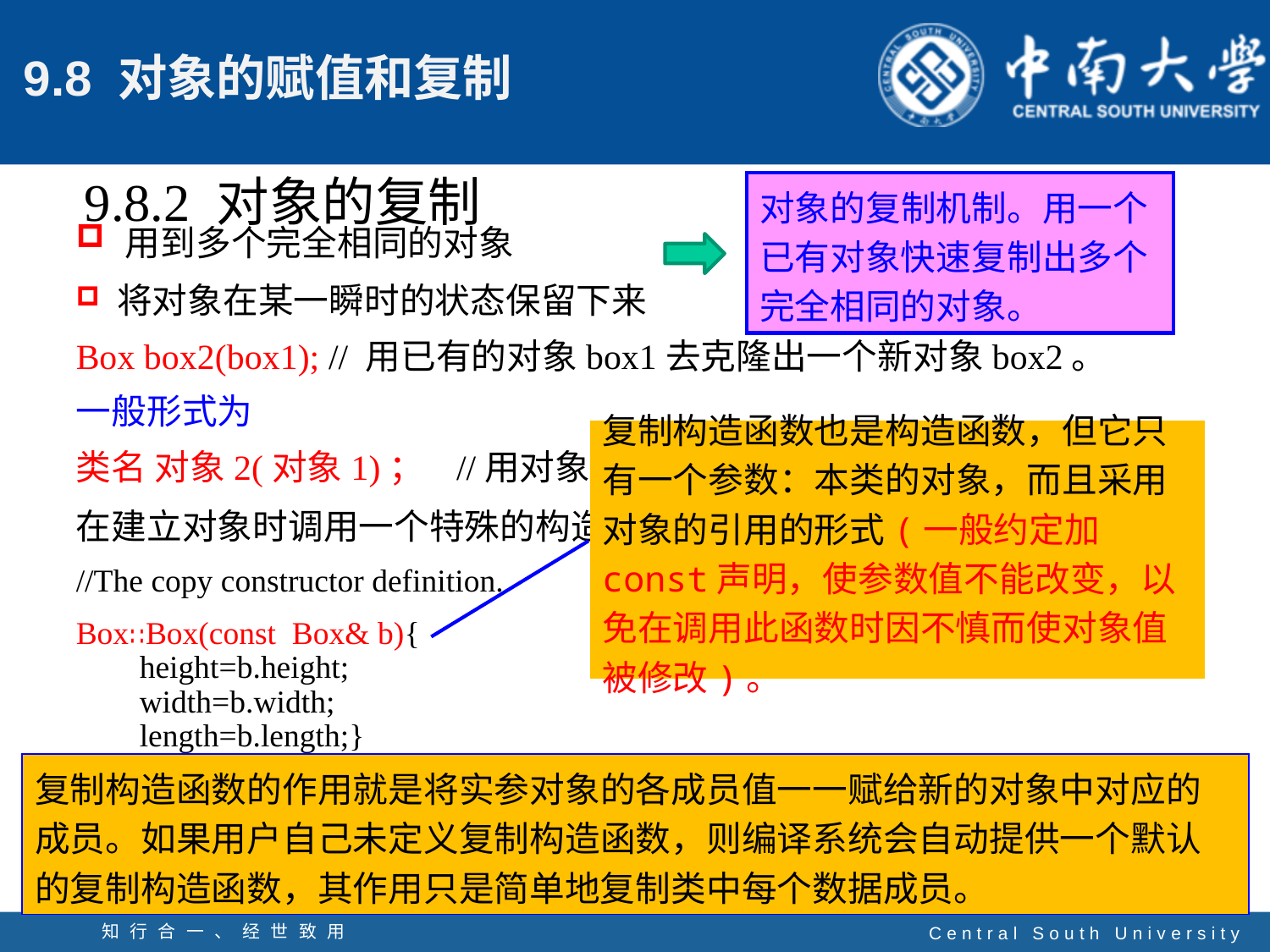

9.8.2 对象的复制
对象的复制机制。用一个已有对象快速复制出多个完全相同的对象。
 用到多个完全相同的对象
 将对象在某一瞬时的状态保留下来
Box box2(box1); // 用已有的对象box1去克隆出一个新对象box2。
一般形式为
类名 对象2(对象1)；   //用对象1复制出对象2。
在建立对象时调用一个特殊的构造函数——复制构造函数。
//The copy constructor definition.
Box∷Box(const  Box& b){
height=b.height;
width=b.width;
length=b.length;}

复制构造函数也是构造函数，但它只有一个参数：本类的对象，而且采用对象的引用的形式(一般约定加const声明，使参数值不能改变，以免在调用此函数时因不慎而使对象值被修改)。
复制构造函数的作用就是将实参对象的各成员值一一赋给新的对象中对应的成员。如果用户自己未定义复制构造函数，则编译系统会自动提供一个默认的复制构造函数，其作用只是简单地复制类中每个数据成员。

知行合一、经世致用
自强不息 厚德载物
Central South University